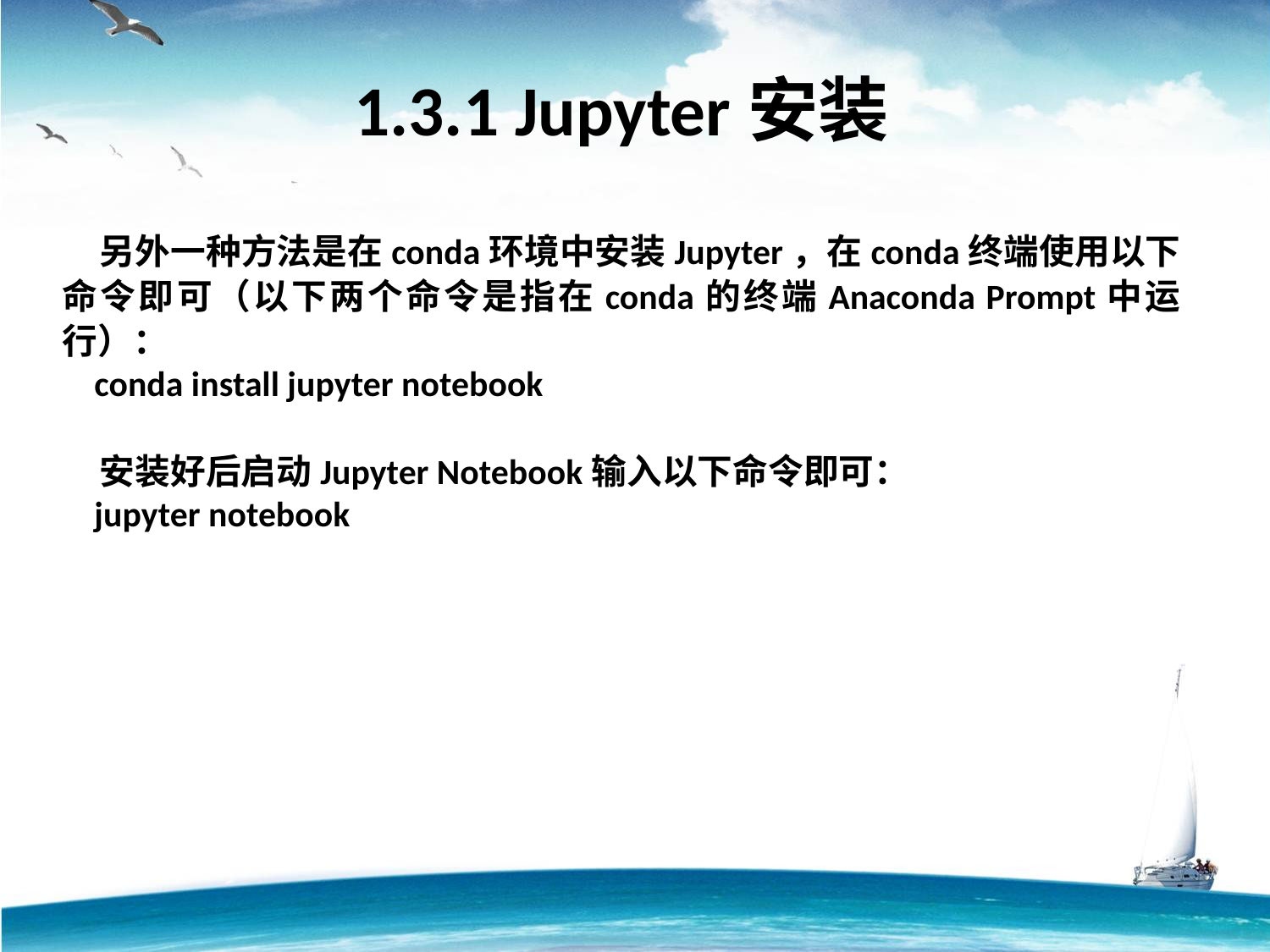

1.3.1 Jupyter安装
另外一种方法是在conda环境中安装Jupyter，在conda终端使用以下命令即可（以下两个命令是指在conda的终端Anaconda Prompt中运行）：
conda install jupyter notebook

安装好后启动Jupyter Notebook输入以下命令即可：
jupyter notebook
TEXT  add here
TEXT  add here
TEXT  add here
TEXT  add here
TEXT  add here
TEXT  add here